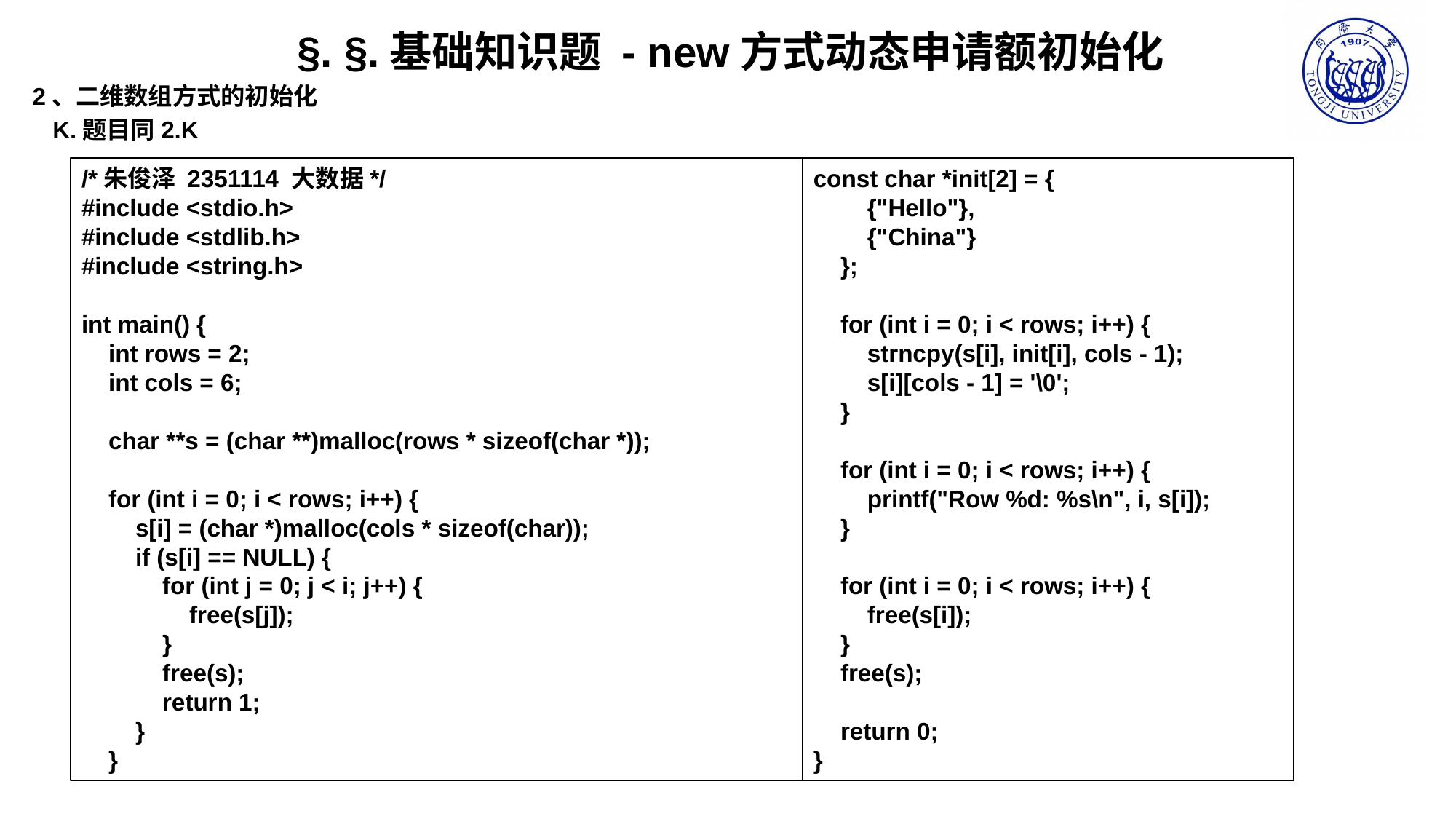

§. §.基础知识题 - new方式动态申请额初始化
2、二维数组方式的初始化
   K.题目同2.K
/*朱俊泽 2351114 大数据*/
#include <stdio.h>
#include <stdlib.h>
#include <string.h>

int main() {
    int rows = 2;
    int cols = 6;

    char **s = (char **)malloc(rows * sizeof(char *));

    for (int i = 0; i < rows; i++) {
        s[i] = (char *)malloc(cols * sizeof(char));
        if (s[i] == NULL) {
            for (int j = 0; j < i; j++) {
                free(s[j]);
            }
            free(s);
            return 1;
        }
    }

const char *init[2] = {
        {"Hello"},
        {"China"}
    };

    for (int i = 0; i < rows; i++) {
        strncpy(s[i], init[i], cols - 1);
        s[i][cols - 1] = '\0';
    }

    for (int i = 0; i < rows; i++) {
        printf("Row %d: %s\n", i, s[i]);
    }

    for (int i = 0; i < rows; i++) {
        free(s[i]);
    }
    free(s);

    return 0;
}